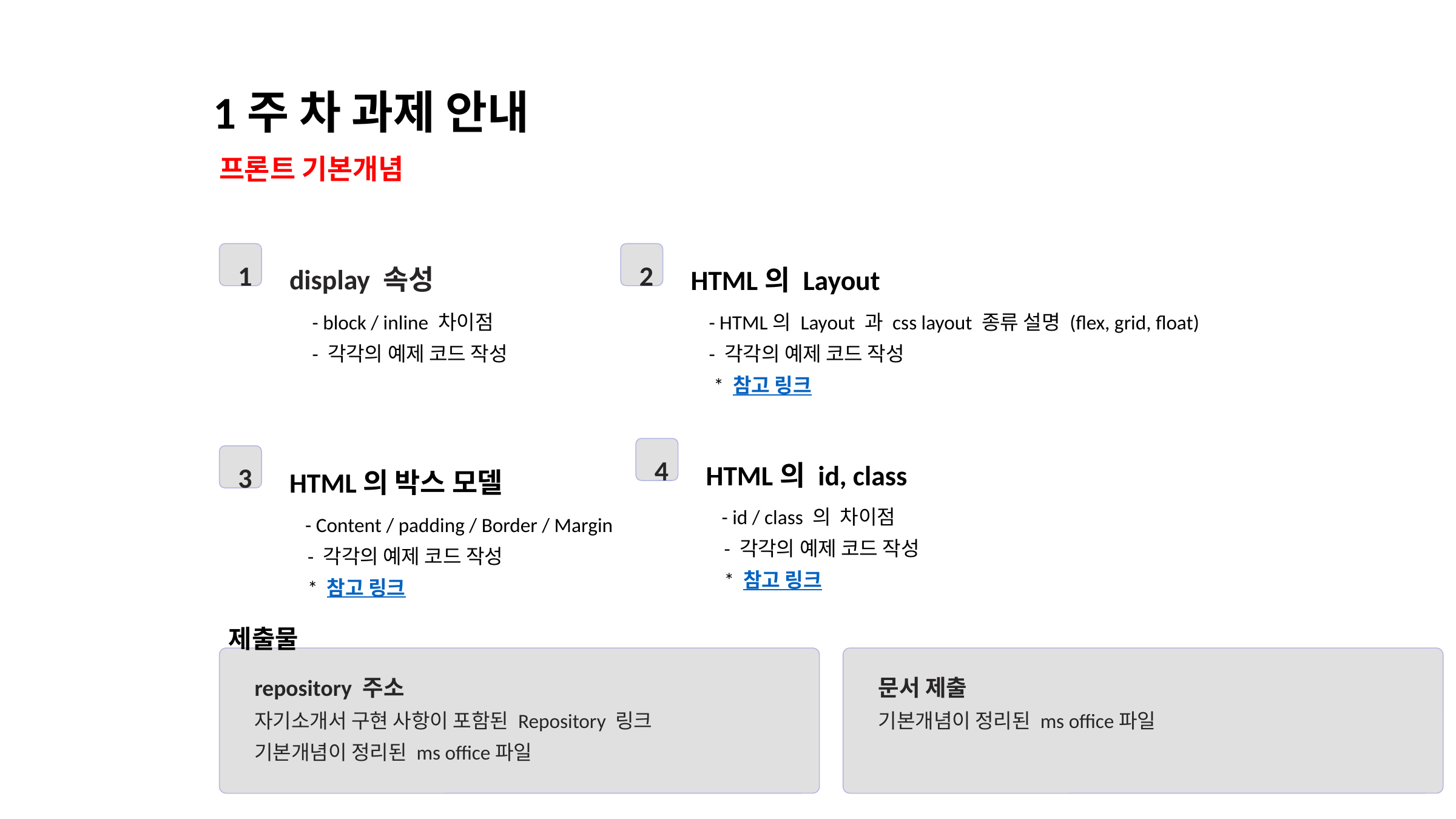

1주 차 과제 안내
프론트 기본개념

1
2
HTML의 Layout
display 속성
    - HTML의 Layout 과 css layout 종류 설명 (flex, grid, float)
    - 각각의 예제 코드 작성
    * 참고 링크
     - block / inline 차이점
     - 각각의 예제 코드 작성

4
HTML의 id, class

3
HTML의 박스 모델
    - id / class 의  차이점
    - 각각의 예제 코드 작성
    * 참고 링크
    - Content / padding / Border / Margin
    - 각각의 예제 코드 작성
    * 참고 링크
제출물

repository 주소
자기소개서 구현 사항이 포함된 Repository 링크
기본개념이 정리된 ms office파일
문서 제출
기본개념이 정리된 ms office파일